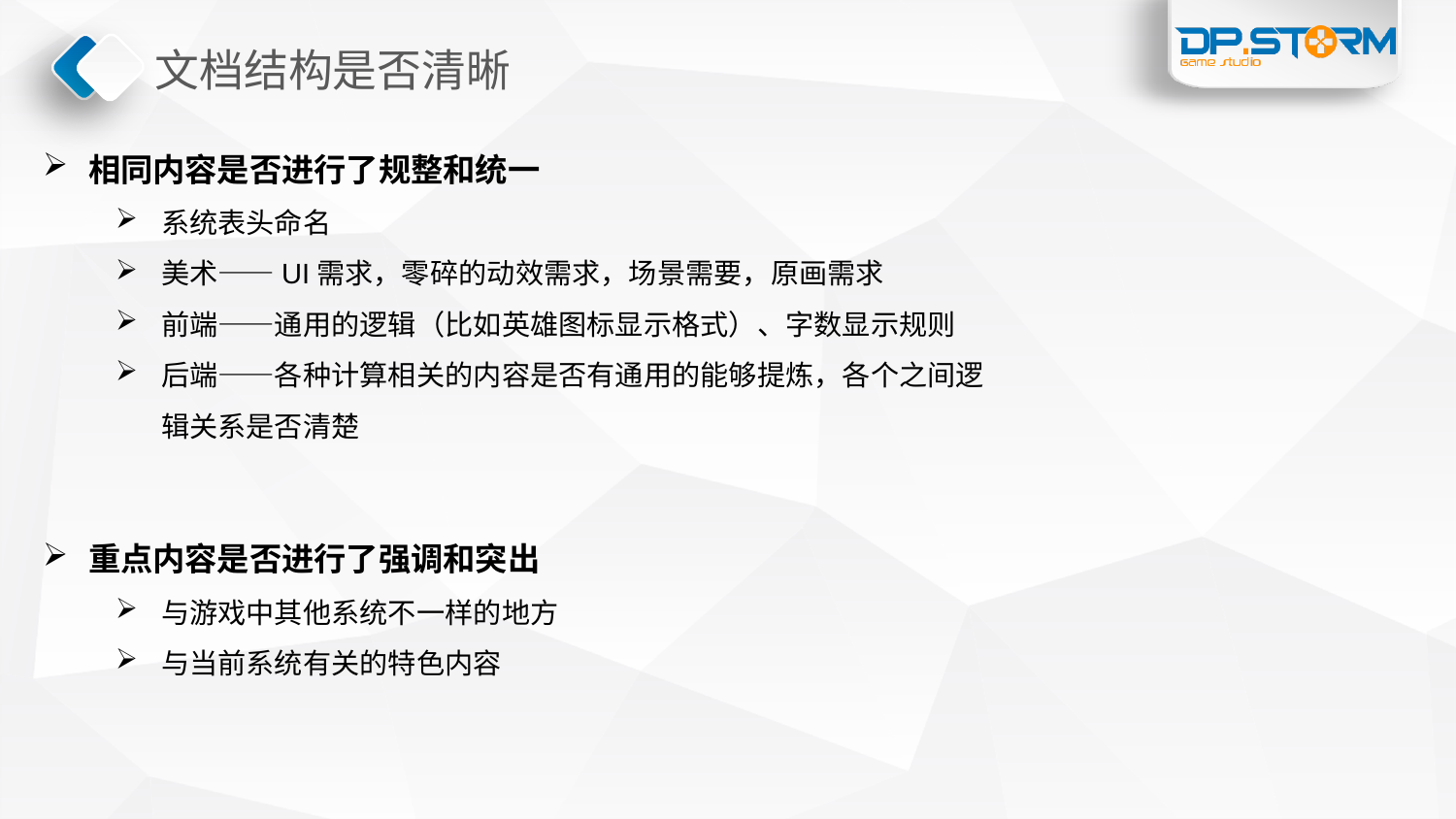

# 文档结构是否清晰
相同内容是否进行了规整和统一
系统表头命名
美术——UI需求，零碎的动效需求，场景需要，原画需求
前端——通用的逻辑（比如英雄图标显示格式）、字数显示规则
后端——各种计算相关的内容是否有通用的能够提炼，各个之间逻辑关系是否清楚
重点内容是否进行了强调和突出
与游戏中其他系统不一样的地方
与当前系统有关的特色内容